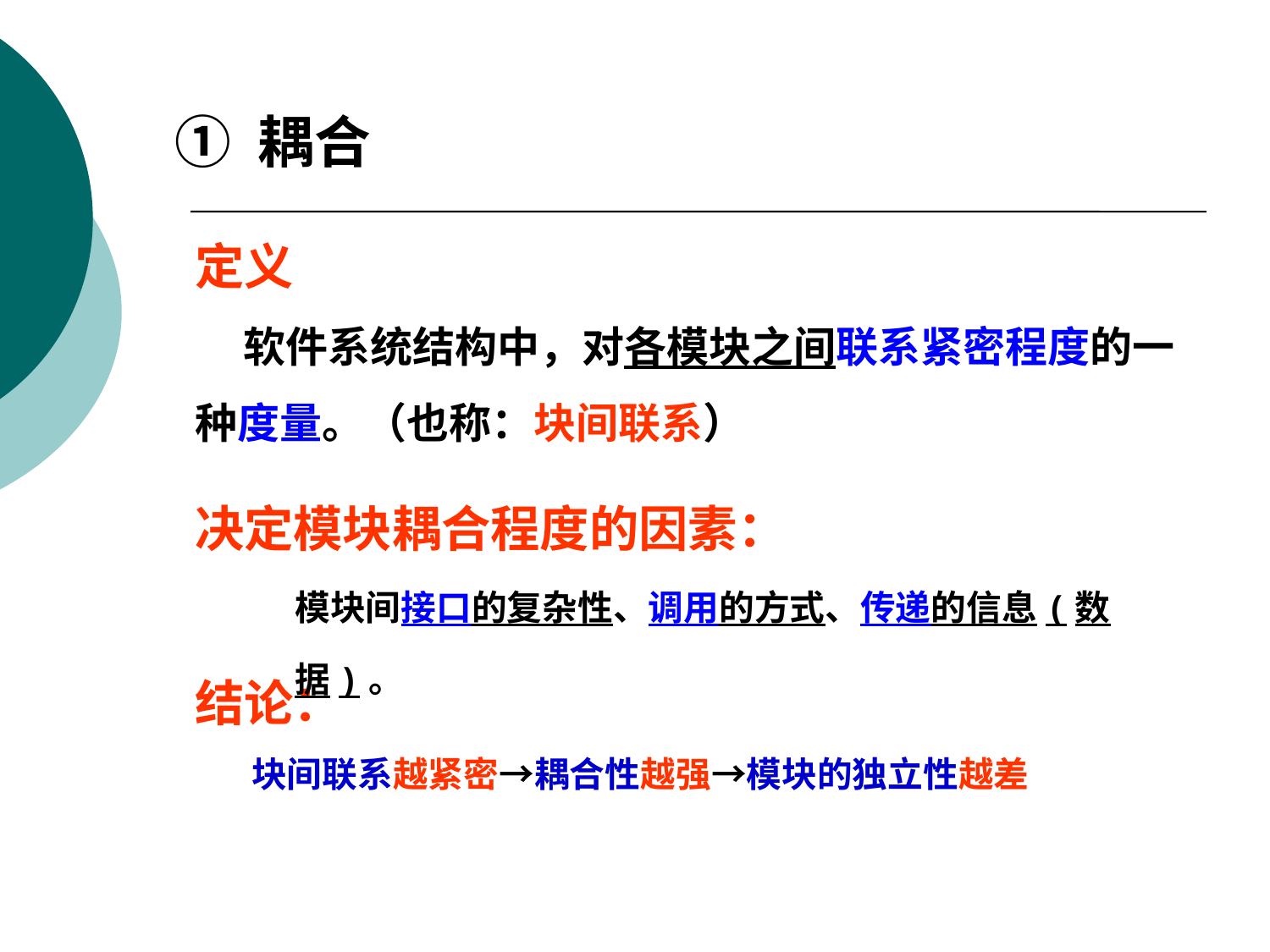

① 耦合
定义
    软件系统结构中，对各模块之间联系紧密程度的一种度量。（也称：块间联系）
决定模块耦合程度的因素：
模块间接口的复杂性、调用的方式、传递的信息(数据)。
结论：
      块间联系越紧密→耦合性越强→模块的独立性越差